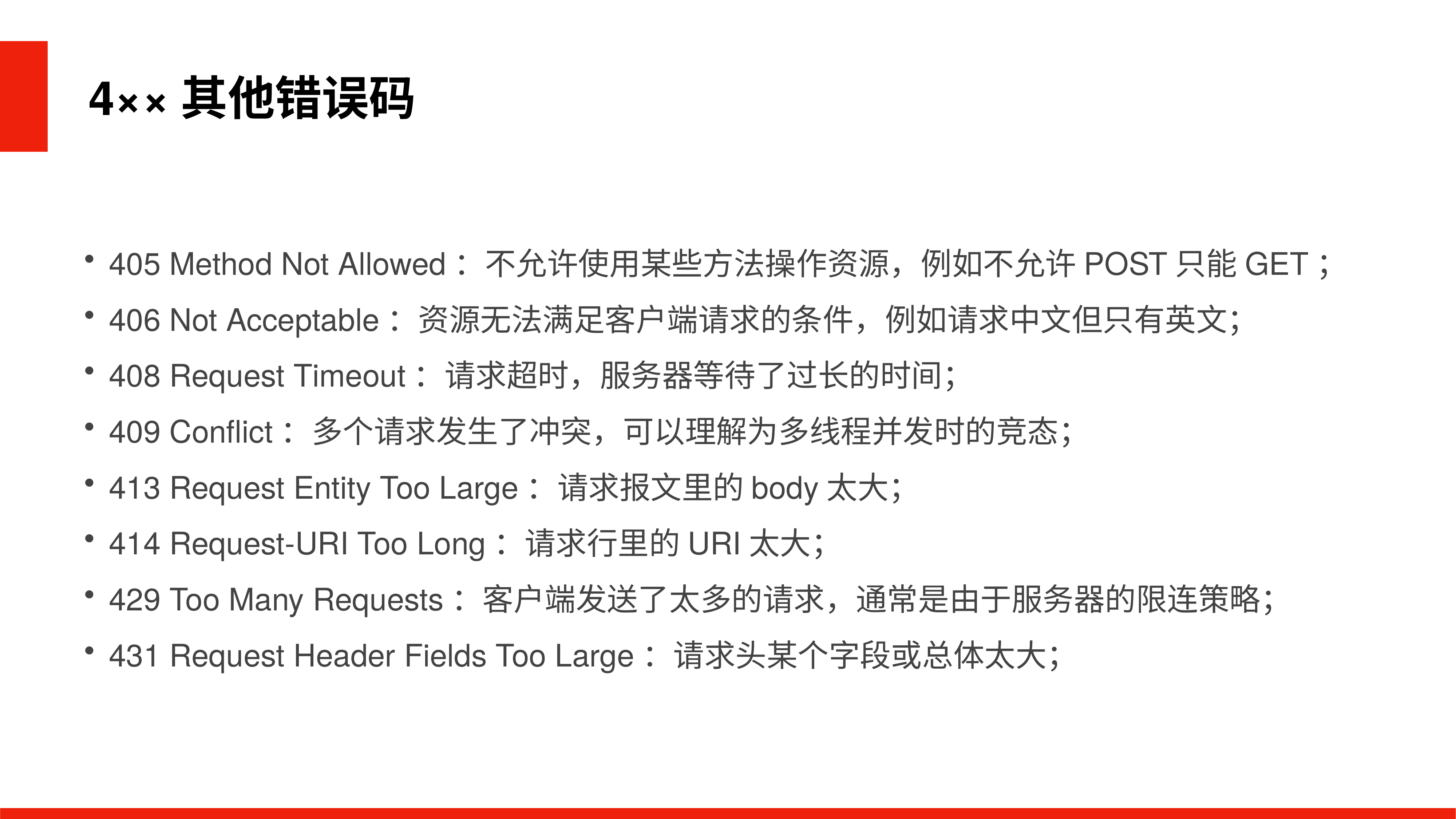

4××其他错误码
405 Method Not Allowed：不允许使用某些方法操作资源，例如不允许POST只能GET；
406 Not Acceptable：资源无法满足客户端请求的条件，例如请求中文但只有英文；
408 Request Timeout：请求超时，服务器等待了过长的时间；
409 Conflict：多个请求发生了冲突，可以理解为多线程并发时的竞态；
413 Request Entity Too Large：请求报文里的body太大；
414 Request-URI Too Long：请求行里的URI太大；
429 Too Many Requests：客户端发送了太多的请求，通常是由于服务器的限连策略；
431 Request Header Fields Too Large：请求头某个字段或总体太大；

26